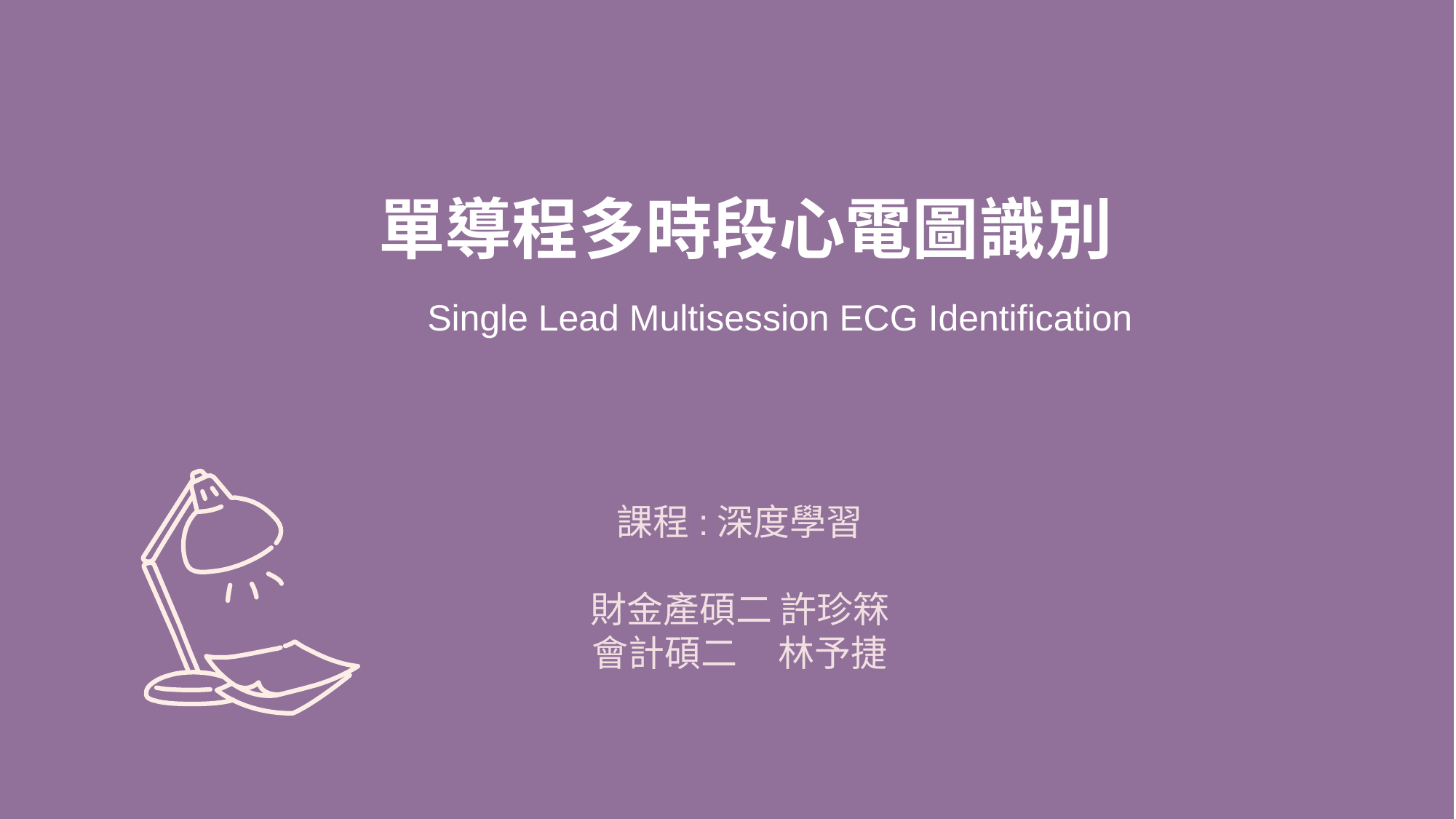

單導程多時段心電圖識別
Single Lead Multisession ECG Identification

課程:深度學習

財金產碩二 許珍箖
會計碩二     林予捷